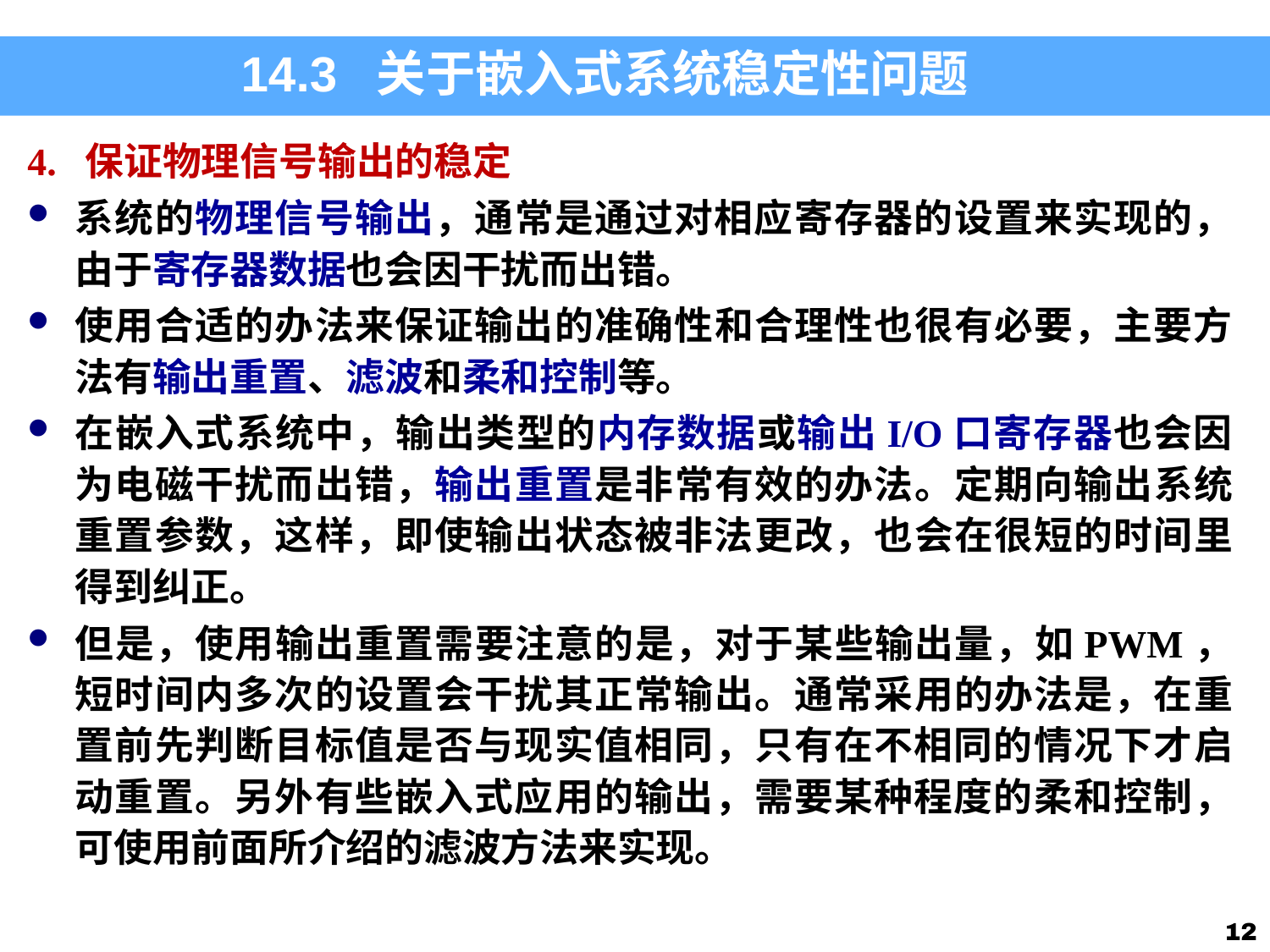

14.3  关于嵌入式系统稳定性问题
4.  保证物理信号输出的稳定
系统的物理信号输出，通常是通过对相应寄存器的设置来实现的，由于寄存器数据也会因干扰而出错。
使用合适的办法来保证输出的准确性和合理性也很有必要，主要方法有输出重置、滤波和柔和控制等。
在嵌入式系统中，输出类型的内存数据或输出I/O口寄存器也会因为电磁干扰而出错，输出重置是非常有效的办法。定期向输出系统重置参数，这样，即使输出状态被非法更改，也会在很短的时间里得到纠正。
但是，使用输出重置需要注意的是，对于某些输出量，如PWM，短时间内多次的设置会干扰其正常输出。通常采用的办法是，在重置前先判断目标值是否与现实值相同，只有在不相同的情况下才启动重置。另外有些嵌入式应用的输出，需要某种程度的柔和控制，可使用前面所介绍的滤波方法来实现。
12